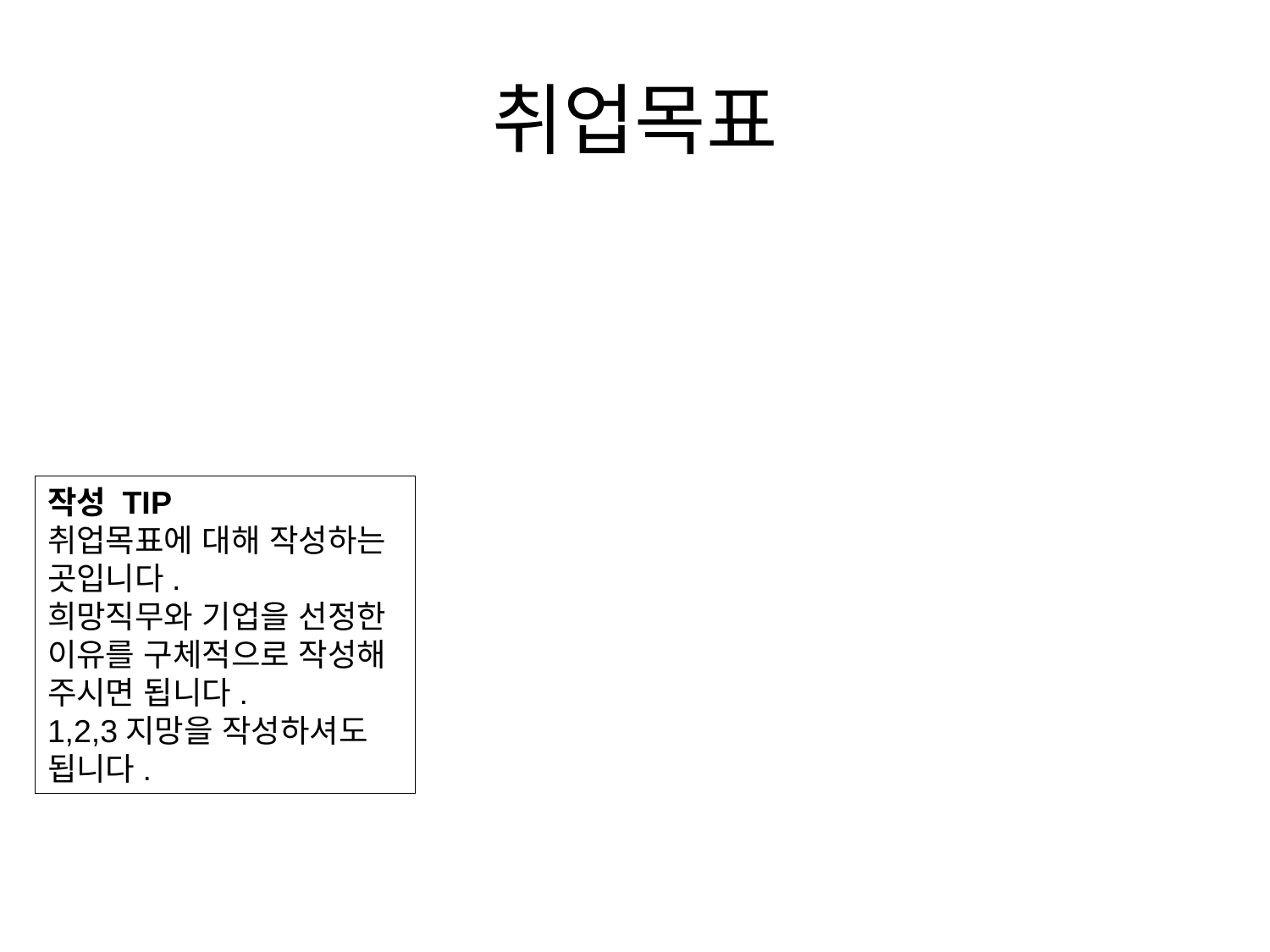

# 취업목표
작성 TIP
취업목표에 대해 작성하는 곳입니다.
희망직무와 기업을 선정한 이유를 구체적으로 작성해 주시면 됩니다.
1,2,3지망을 작성하셔도
됩니다.